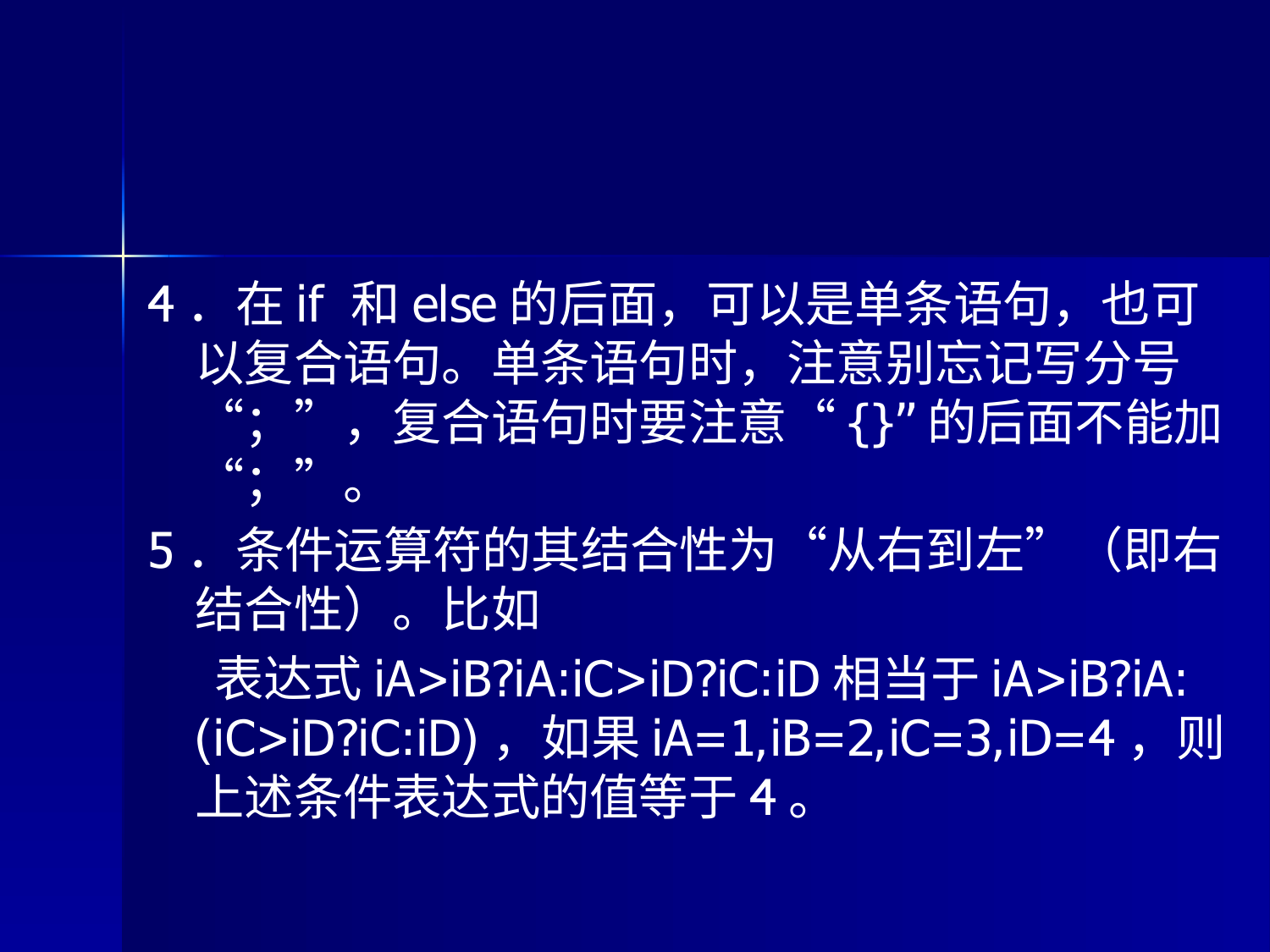

4．在if 和else的后面，可以是单条语句，也可以复合语句。单条语句时，注意别忘记写分号“；”，复合语句时要注意“{}”的后面不能加“；”。
5．条件运算符的其结合性为“从右到左”（即右结合性）。比如
     表达式iA>iB?iA:iC>iD?iC:iD相当于iA>iB?iA:(iC>iD?iC:iD)，如果iA=1,iB=2,iC=3,iD=4，则上述条件表达式的值等于4。